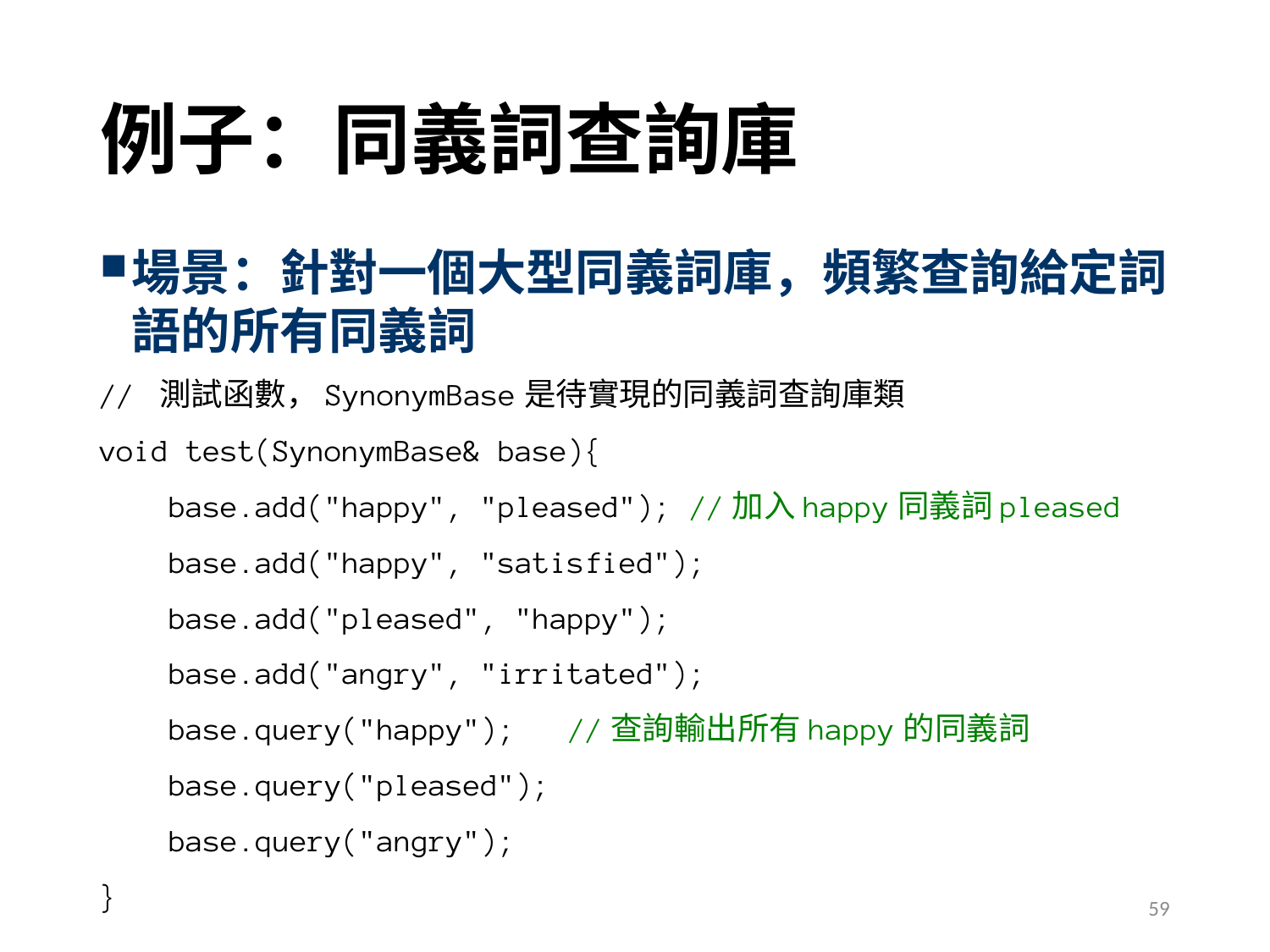

# 例子：同義詞查詢庫
場景：針對一個大型同義詞庫，頻繁查詢給定詞語的所有同義詞

// 測試函數，SynonymBase是待實現的同義詞查詢庫類
void test(SynonymBase& base){
    base.add("happy", "pleased"); //加入happy同義詞pleased
    base.add("happy", "satisfied");
    base.add("pleased", "happy");
    base.add("angry", "irritated");
    base.query("happy");   //查詢輸出所有happy的同義詞
    base.query("pleased");
    base.query("angry");
}
59